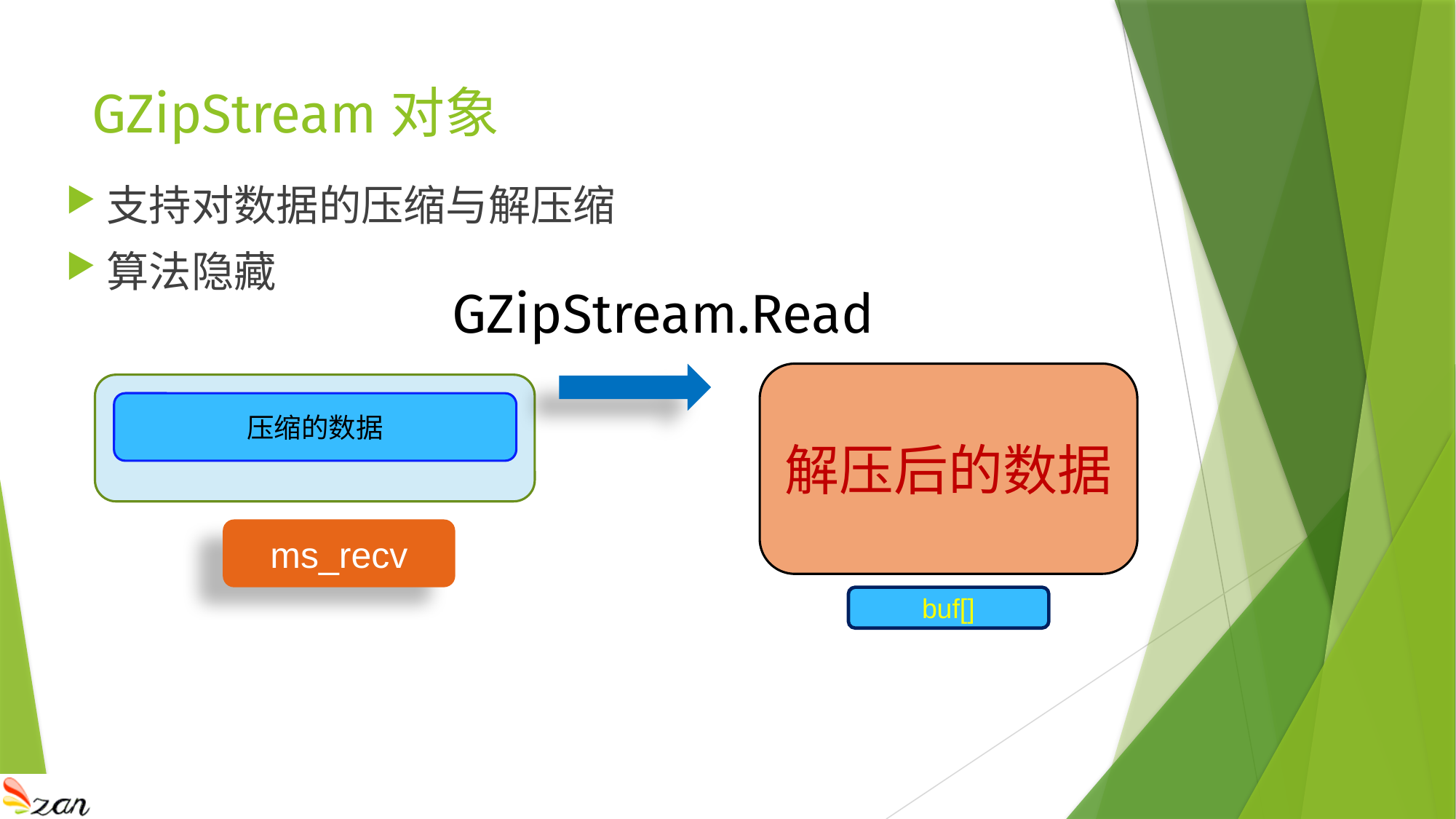

# GZipStream对象
支持对数据的压缩与解压缩
算法隐藏
GZipStream.Read

解压后的数据

压缩的数据
ms_recv
buf[]